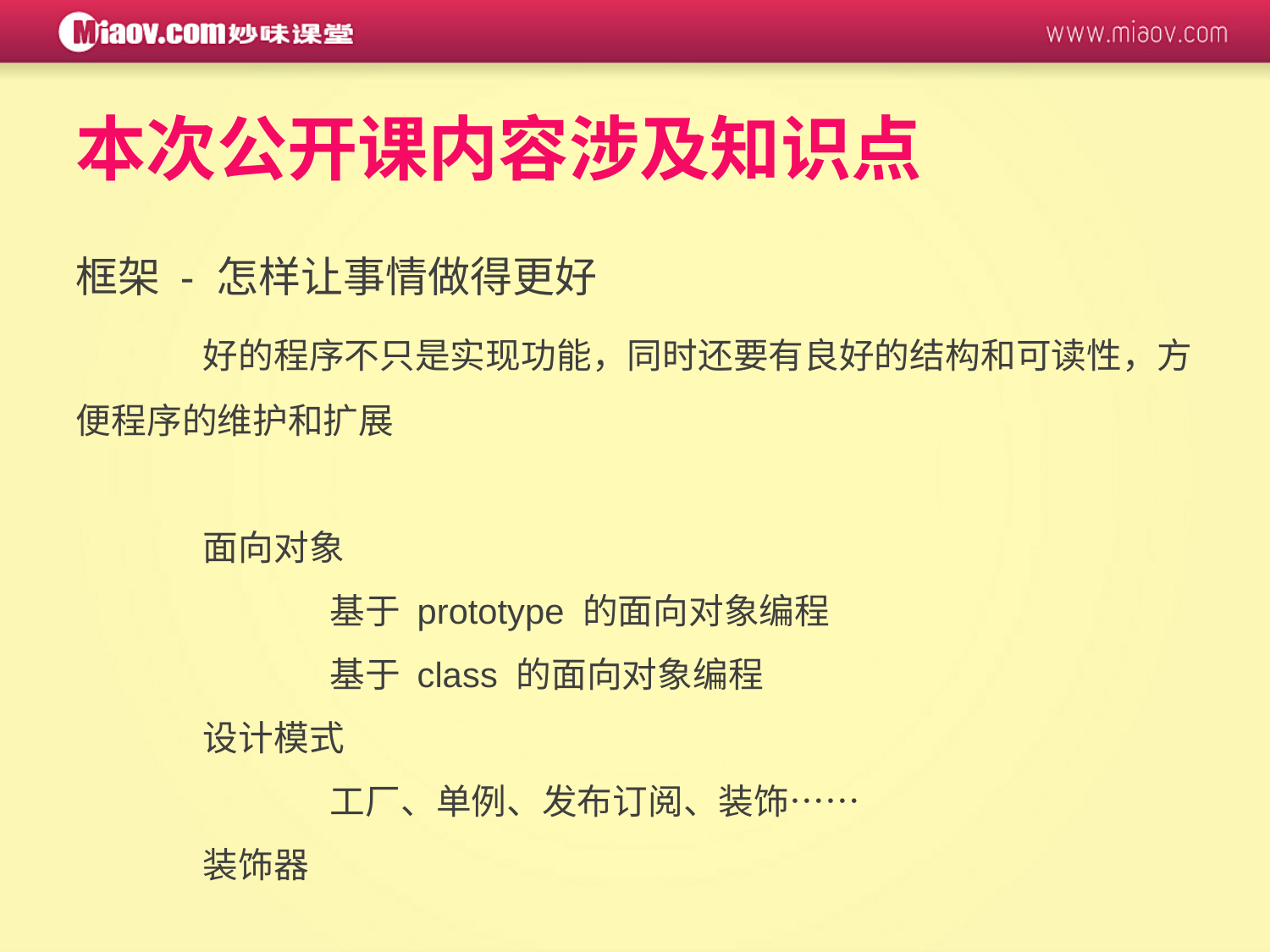

# 本次公开课内容涉及知识点
框架 - 怎样让事情做得更好
	好的程序不只是实现功能，同时还要有良好的结构和可读性，方便程序的维护和扩展

	面向对象
		基于 prototype 的面向对象编程
		基于 class 的面向对象编程
	设计模式
		工厂、单例、发布订阅、装饰……
	装饰器